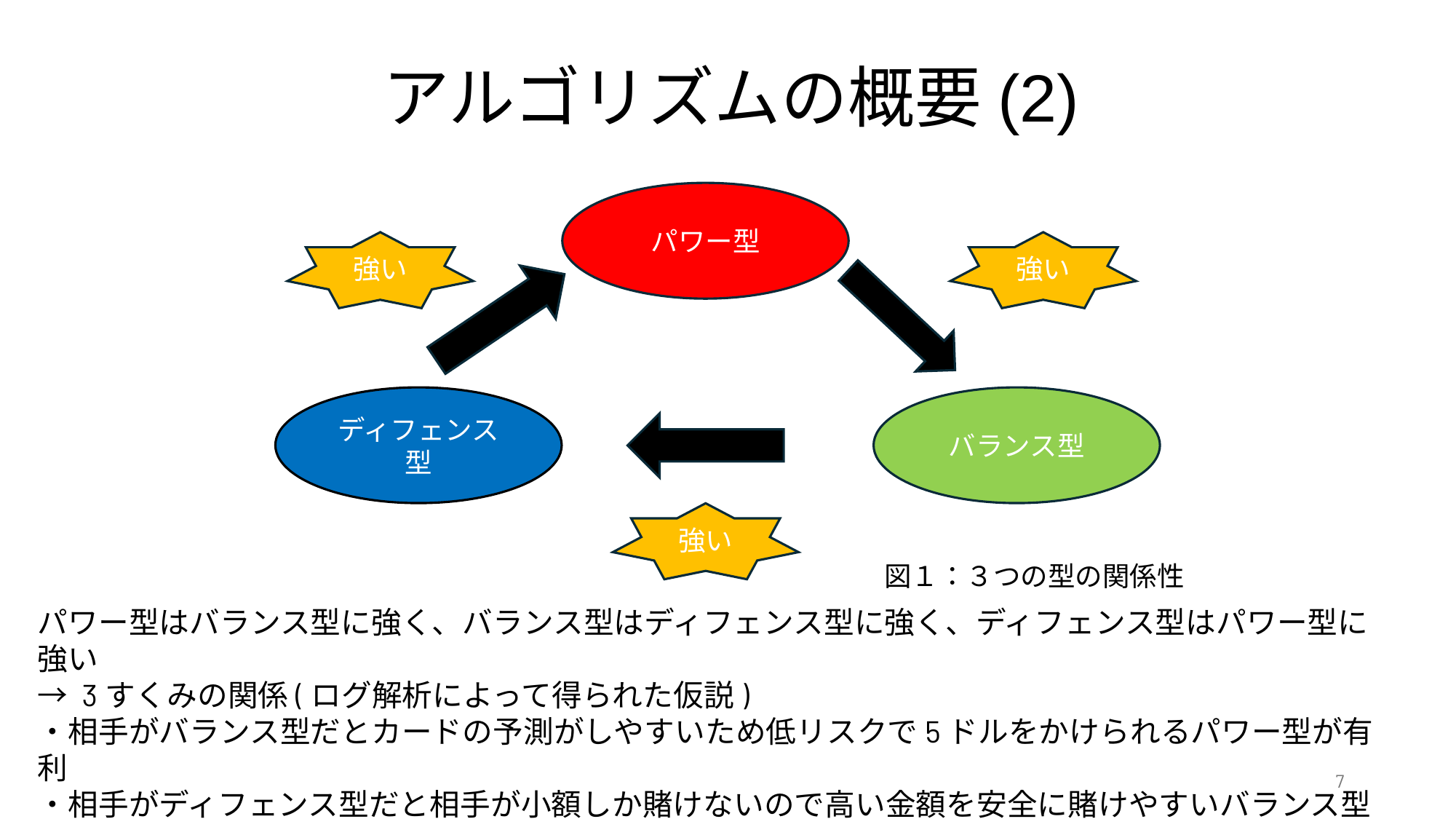

# アルゴリズムの概要(2)
パワー型
強い
強い

ディフェンス型
バランス型

強い
図１：３つの型の関係性
パワー型はバランス型に強く、バランス型はディフェンス型に強く、ディフェンス型はパワー型に強い
→ 3すくみの関係(ログ解析によって得られた仮説)
・相手がバランス型だとカードの予測がしやすいため低リスクで5ドルをかけられるパワー型が有利
・相手がディフェンス型だと相手が小額しか賭けないので高い金額を安全に賭けやすいバランス型が有利
・相手がパワー型だと相手の大きな賭けに乗らず損失を最小化するディフェンス型が有利
7